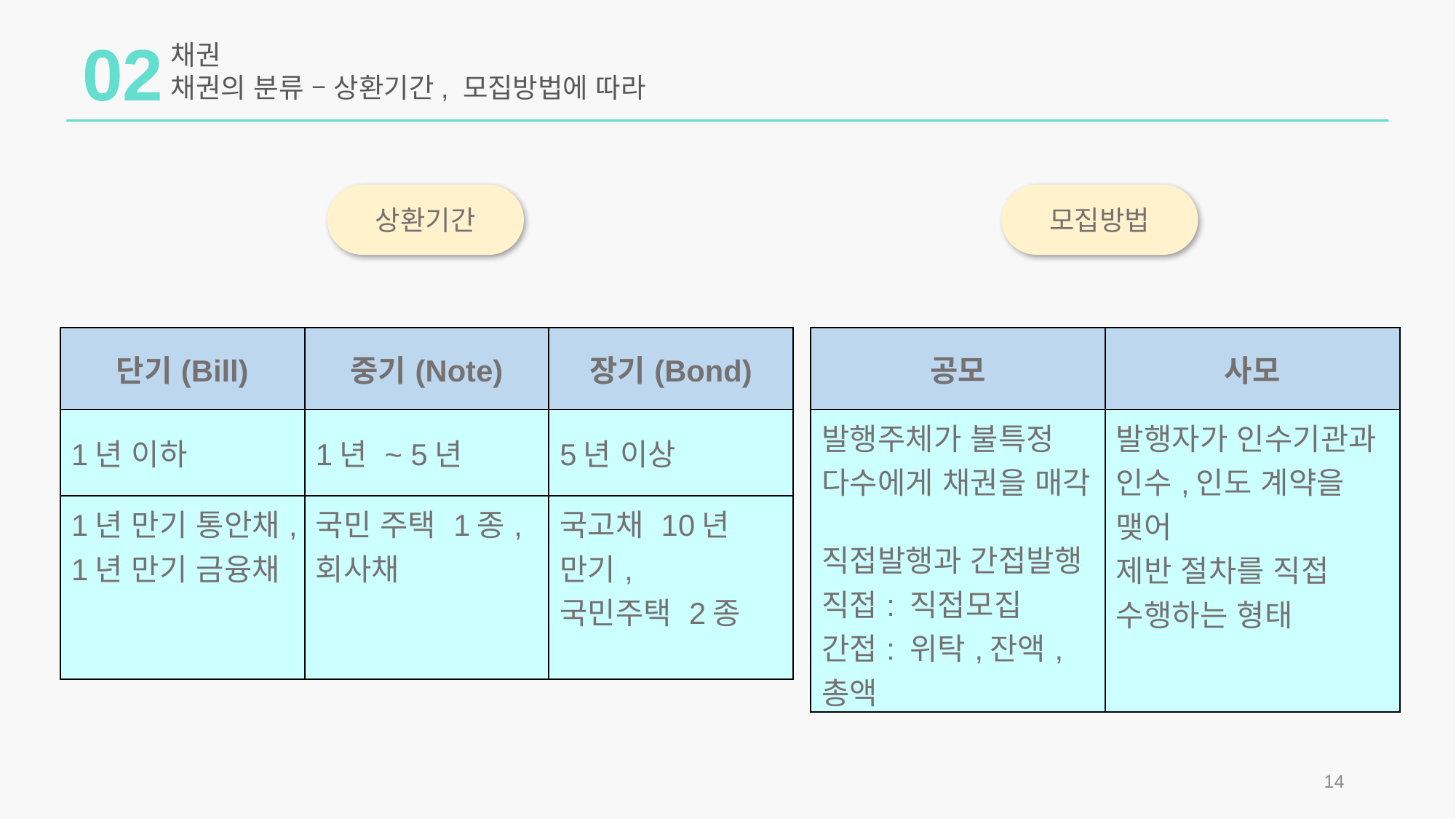

02
채권
채권의 분류 – 상환기간, 모집방법에 따라

상환기간
모집방법
| 공모 | 사모 |
| --- | --- |
| 발행주체가 불특정 다수에게 채권을 매각 직접발행과 간접발행 직접: 직접모집 간접: 위탁,잔액,총액 | 발행자가 인수기관과 인수,인도 계약을 맺어 제반 절차를 직접 수행하는 형태 |
| 단기(Bill) | 중기(Note) | 장기(Bond) |
| --- | --- | --- |
| 1년 이하 | 1년 ~ 5년 | 5년 이상 |
| 1년 만기 통안채, 1년 만기 금융채 | 국민 주택 1종, 회사채 | 국고채 10년 만기, 국민주택 2종 |
14